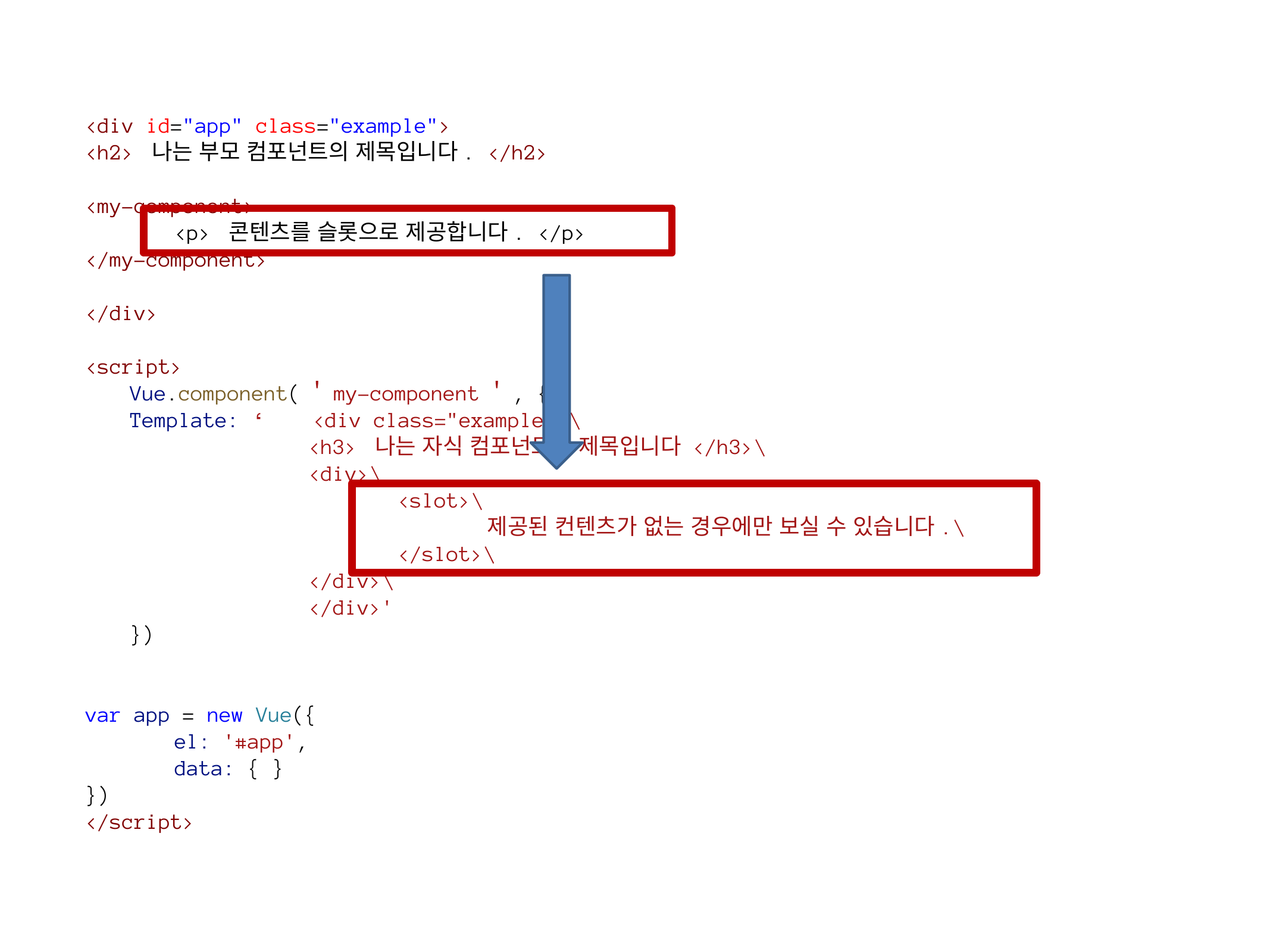

<div id="app" class="example">
<h2> 나는 부모 컴포넌트의 제목입니다. </h2>
<my-component>
	<p> 콘텐츠를 슬롯으로 제공합니다. </p>
</my-component>

</div>
<script>
Vue.component(＇my-component＇, {
Template: ‘    <div class="example">\
<h3> 나는 자식 컴포넌트의 제목입니다 </h3>\
<div>\
	<slot>\
		제공된 컨텐츠가 없는 경우에만 보실 수 있습니다.\
	</slot>\
</div>\
</div>'
})
var app = new Vue({
	el: '#app',
	data: { }
})
</script>